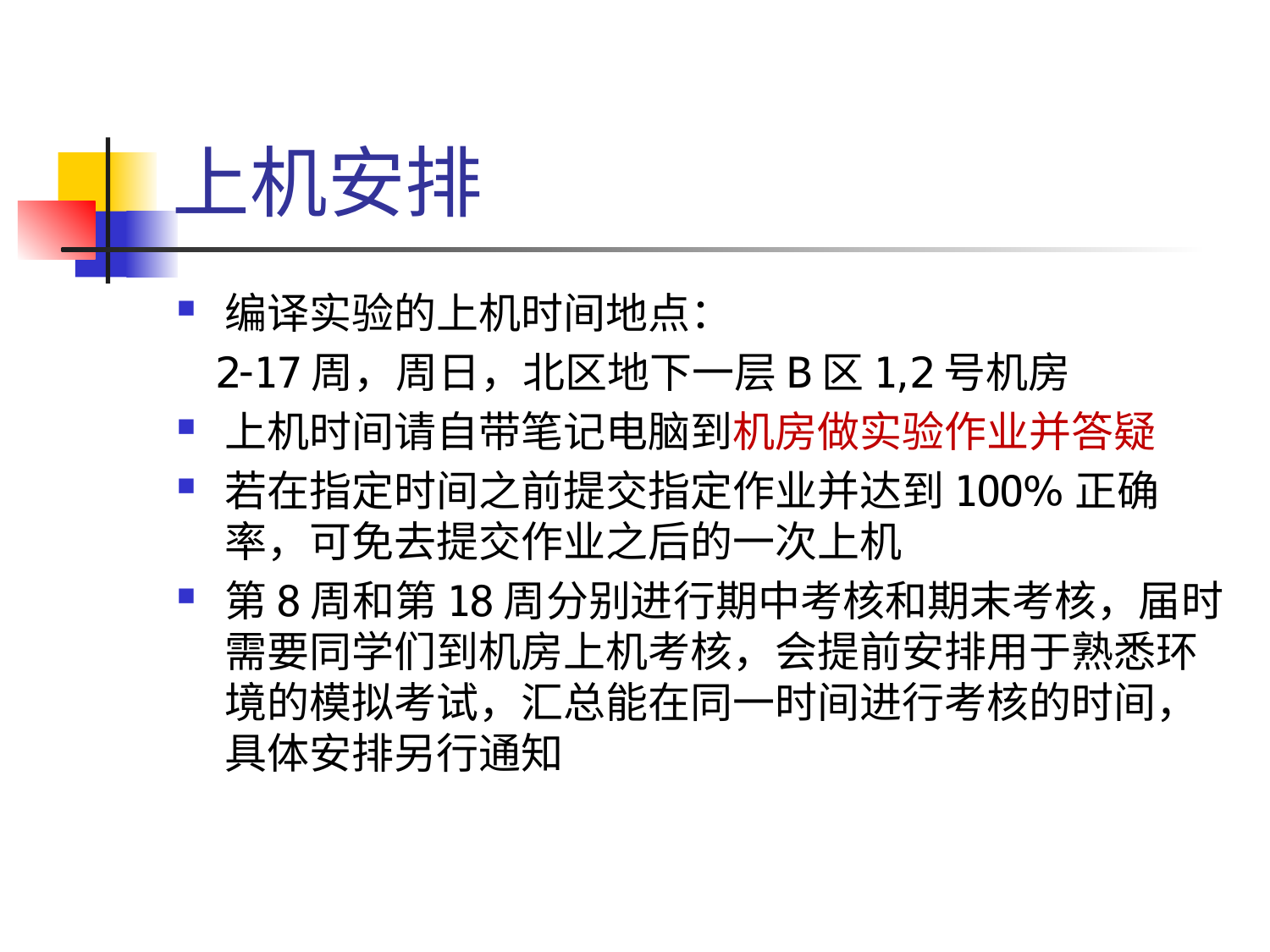

# 上机安排
编译实验的上机时间地点：
   2-17周，周日，北区地下一层B区1,2号机房
上机时间请自带笔记电脑到机房做实验作业并答疑
若在指定时间之前提交指定作业并达到100%正确率，可免去提交作业之后的一次上机
第8周和第18周分别进行期中考核和期末考核，届时需要同学们到机房上机考核，会提前安排用于熟悉环境的模拟考试，汇总能在同一时间进行考核的时间，具体安排另行通知